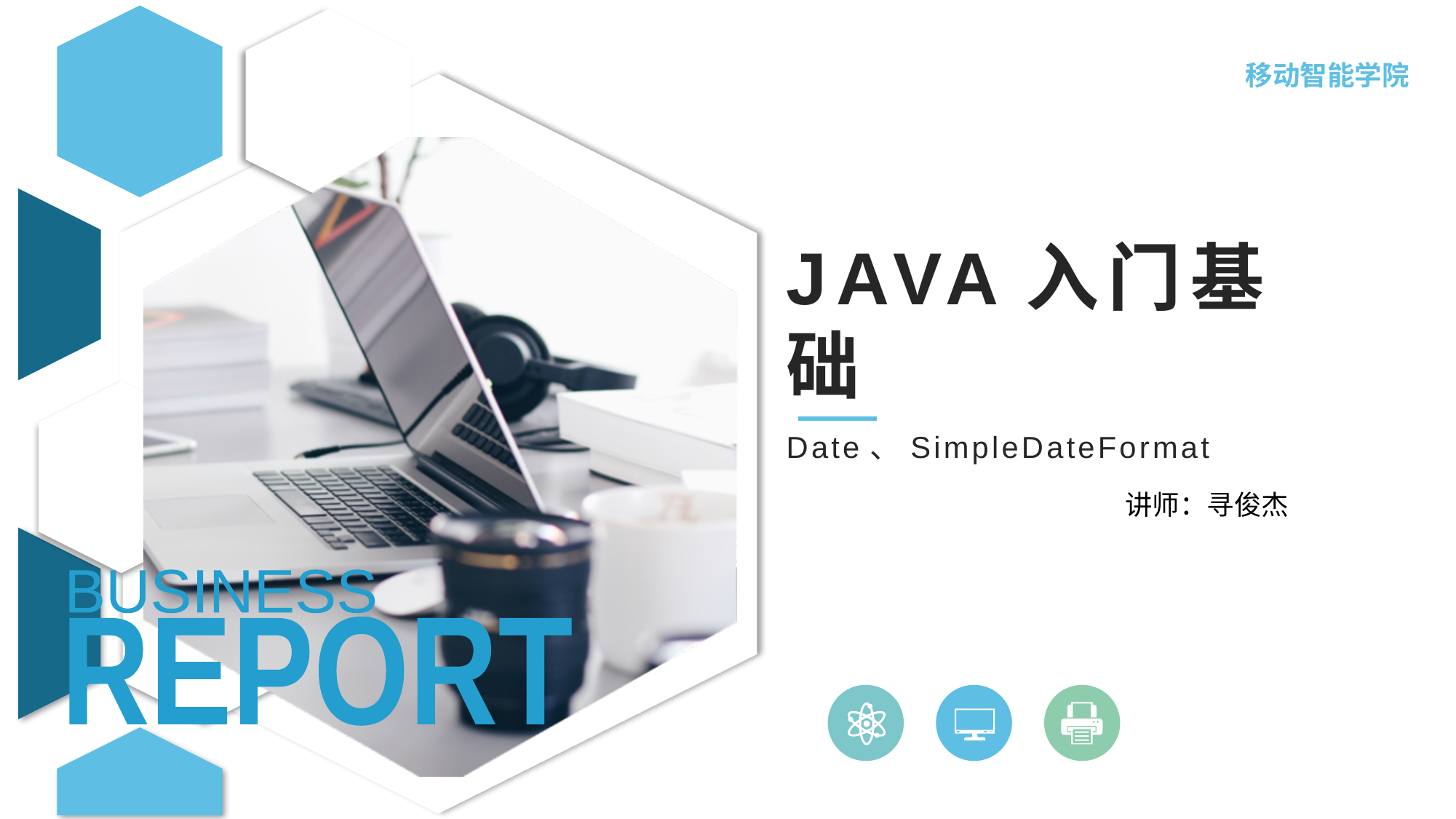

移动智能学院
# JAVA入门基础
Date、SimpleDateFormat
讲师：寻俊杰
BUSINESS
REPORT